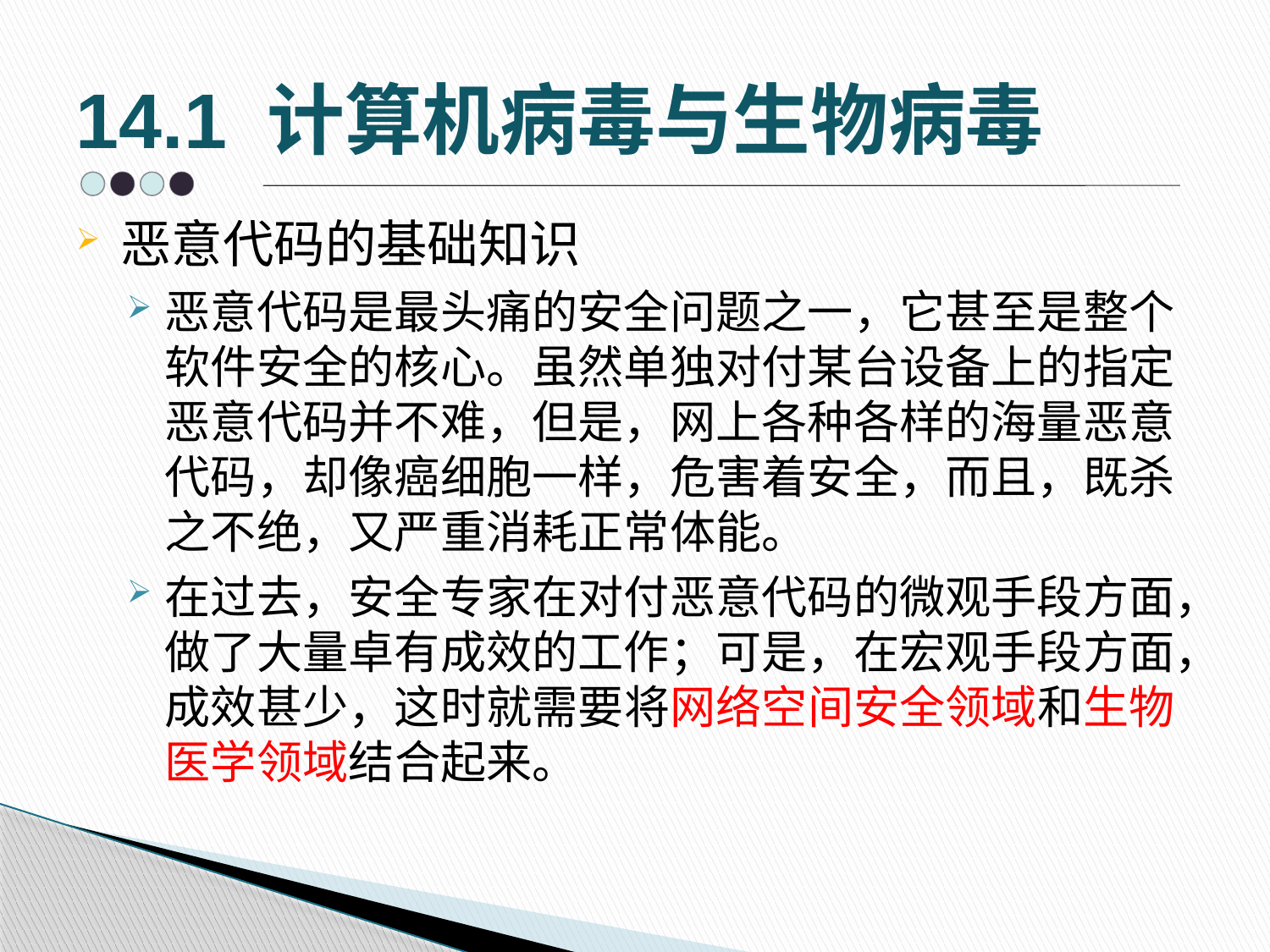

# 14.1 计算机病毒与生物病毒

恶意代码的基础知识
恶意代码是最头痛的安全问题之一，它甚至是整个软件安全的核心。虽然单独对付某台设备上的指定恶意代码并不难，但是，网上各种各样的海量恶意代码，却像癌细胞一样，危害着安全，而且，既杀之不绝，又严重消耗正常体能。
在过去，安全专家在对付恶意代码的微观手段方面，做了大量卓有成效的工作；可是，在宏观手段方面，成效甚少，这时就需要将网络空间安全领域和生物医学领域结合起来。